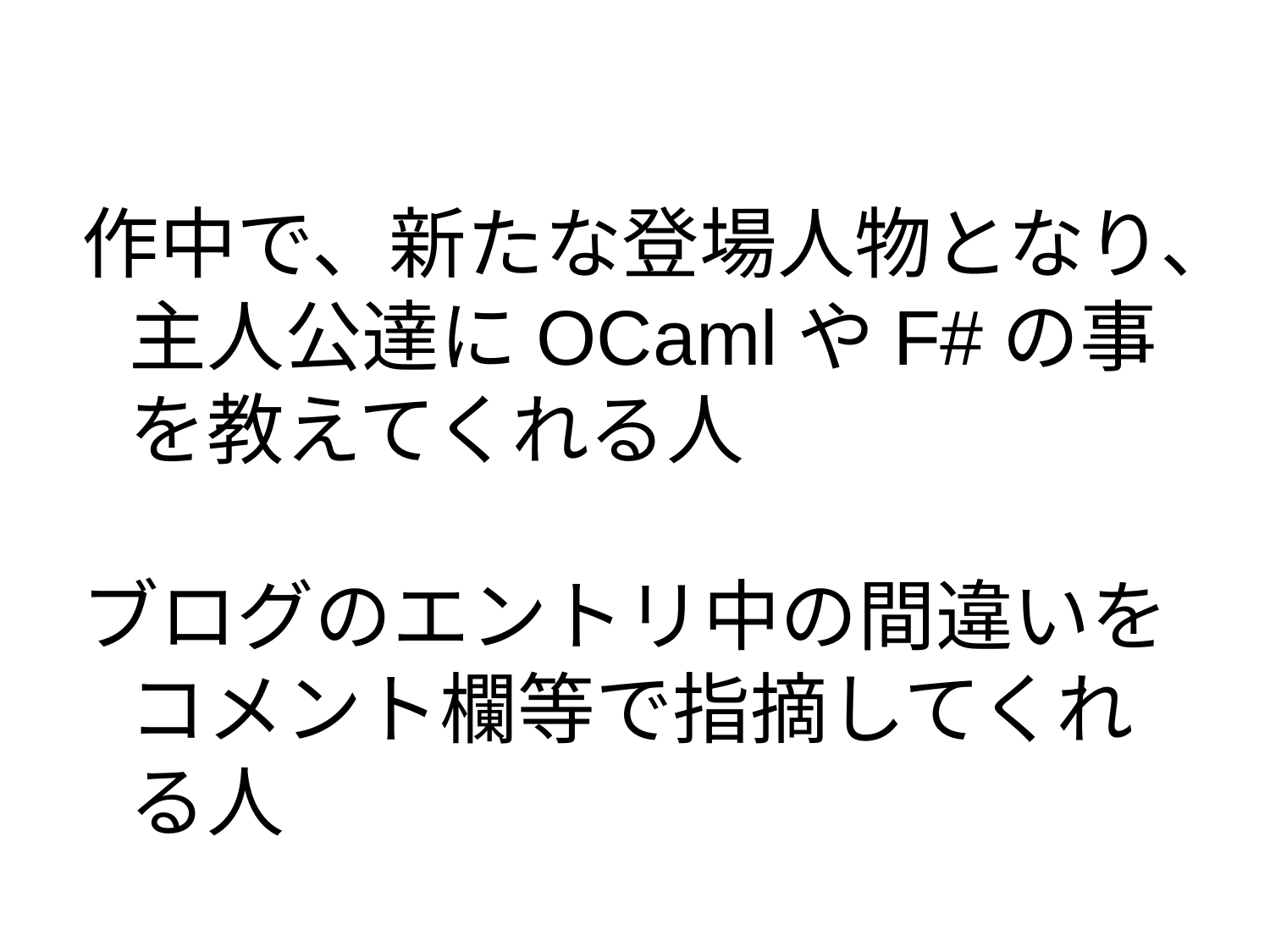

作中で、新たな登場人物となり、主人公達にOCamlやF#の事を教えてくれる人

ブログのエントリ中の間違いをコメント欄等で指摘してくれる人